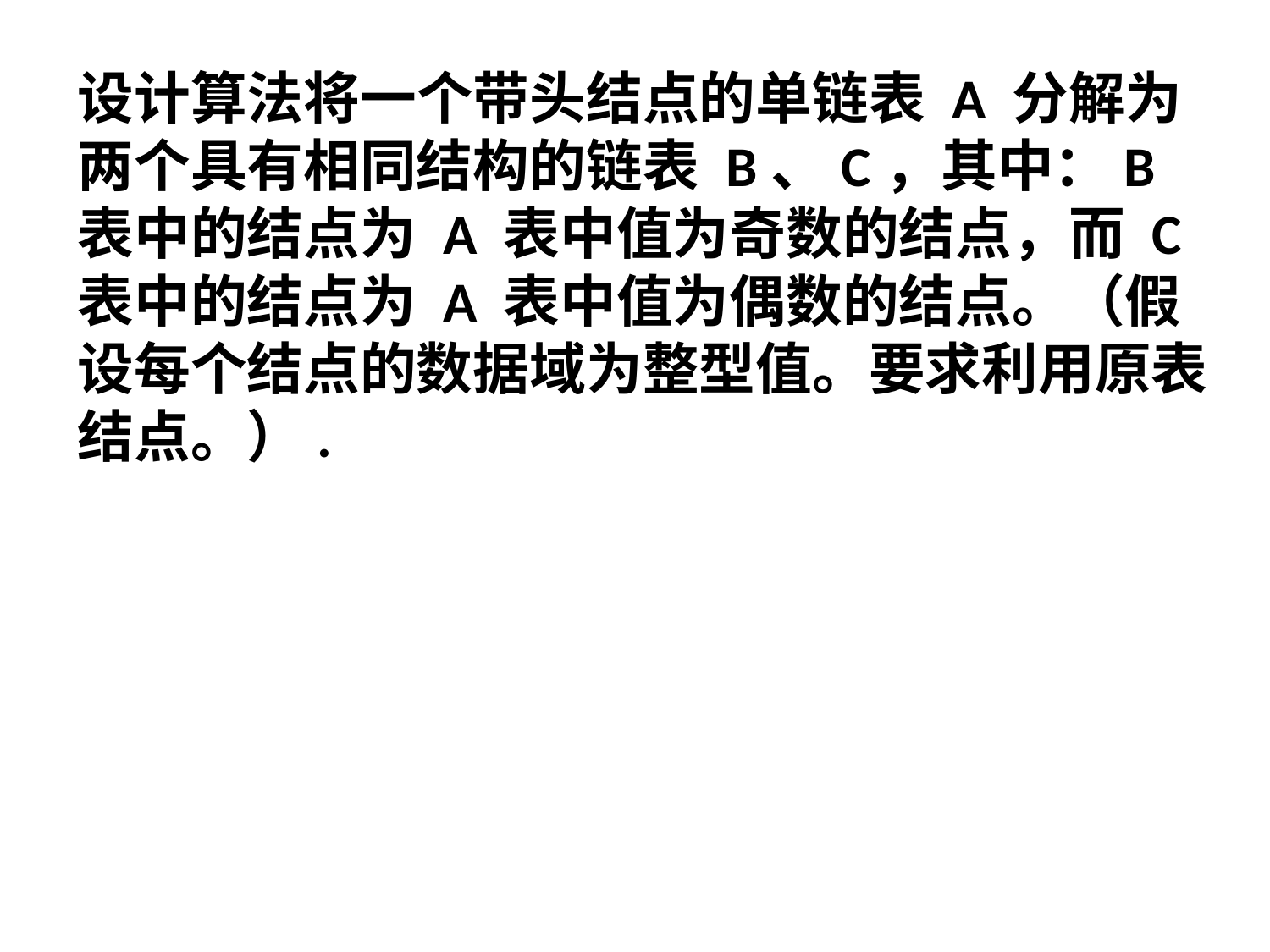

设计算法将一个带头结点的单链表 A 分解为两个具有相同结构的链表 B、C，其中：B 表中的结点为 A 表中值为奇数的结点，而 C 表中的结点为 A 表中值为偶数的结点。（假设每个结点的数据域为整型值。要求利用原表结点。）.